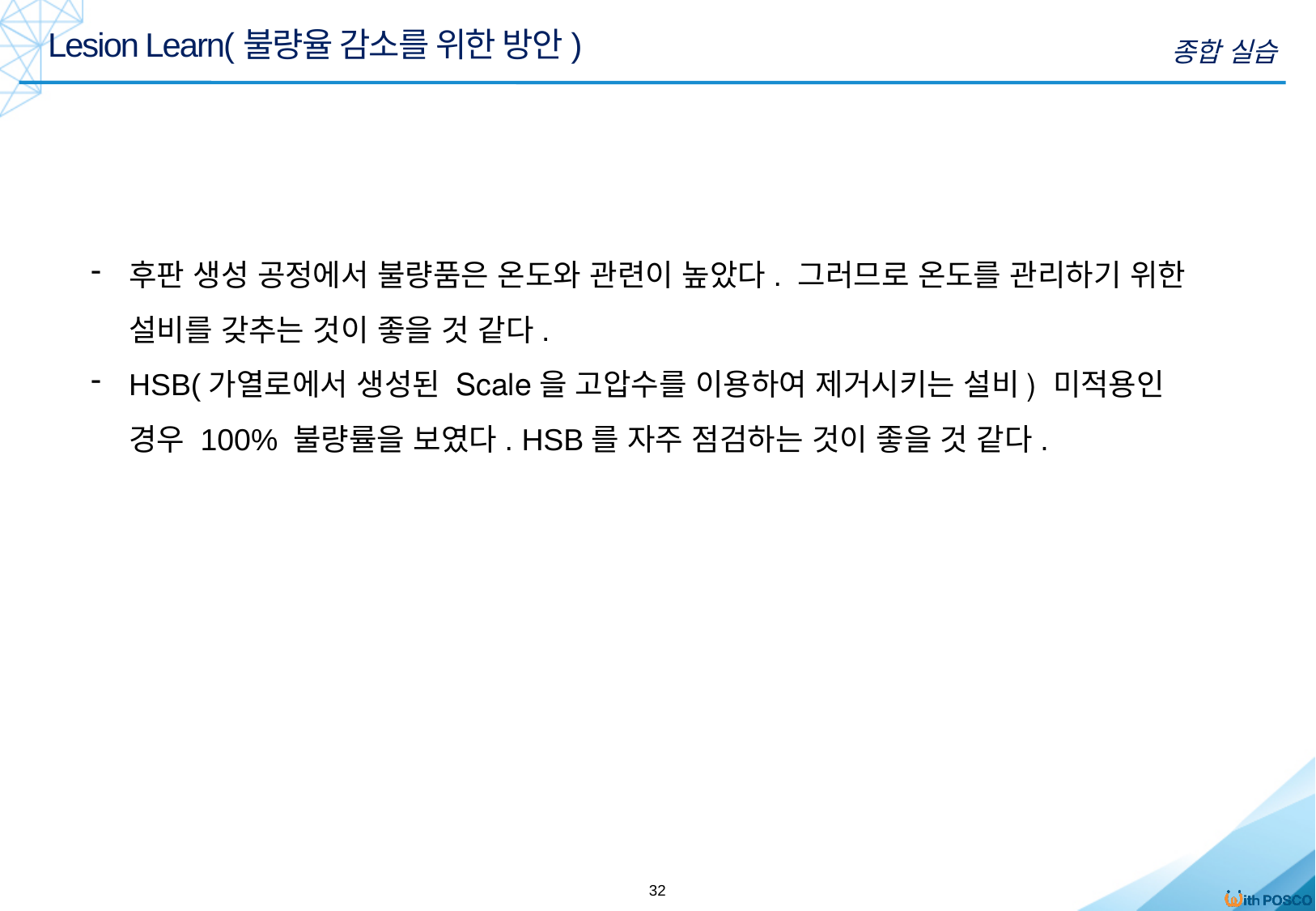

Lesion Learn(불량율 감소를 위한 방안)
종합 실습
후판 생성 공정에서 불량품은 온도와 관련이 높았다. 그러므로 온도를 관리하기 위한 설비를 갖추는 것이 좋을 것 같다.
HSB(가열로에서 생성된 Scale을 고압수를 이용하여 제거시키는 설비) 미적용인 경우 100% 불량률을 보였다. HSB를 자주 점검하는 것이 좋을 것 같다.